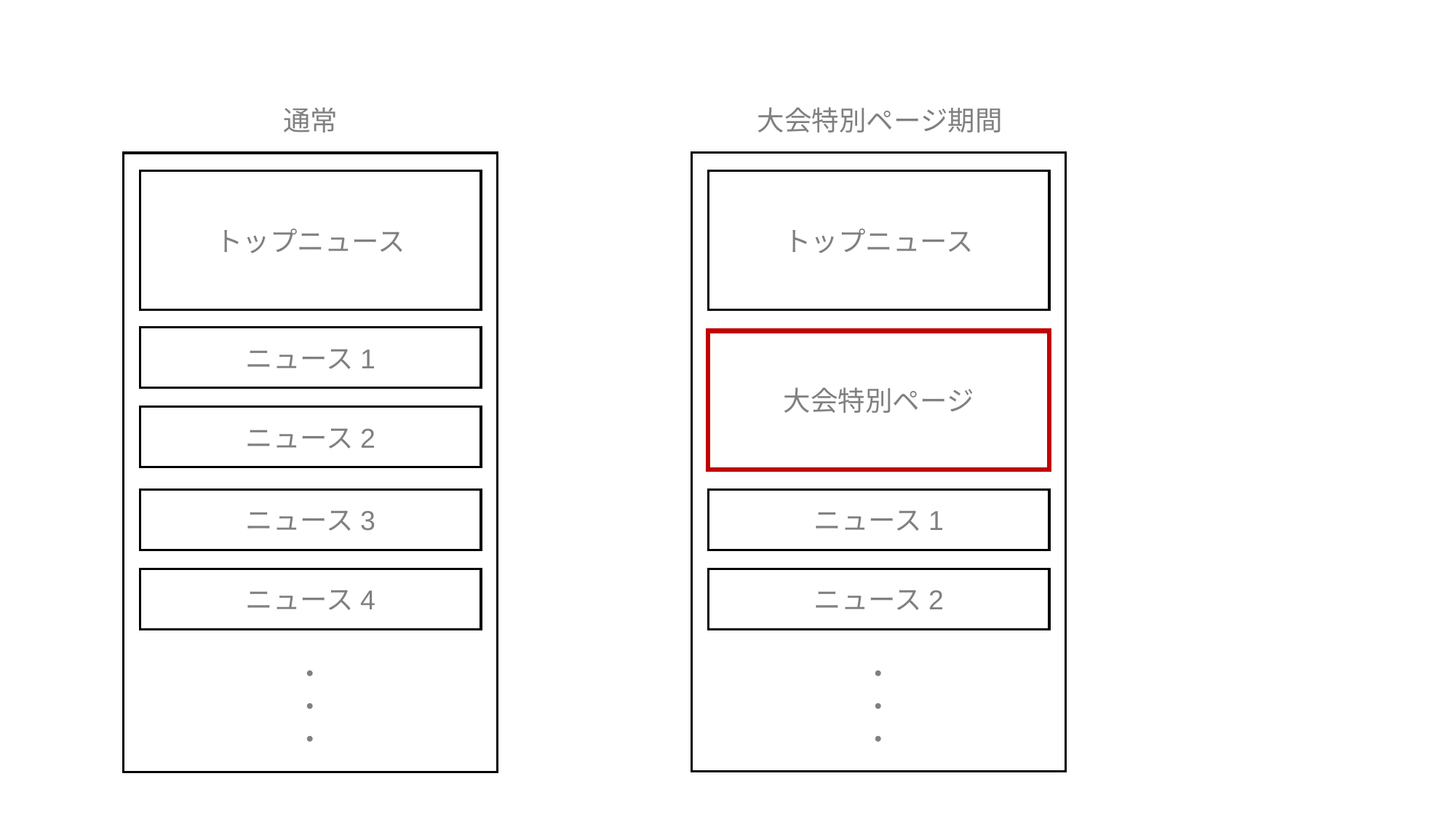

大会特別ページ期間
通常

トップニュース
トップニュース
ニュース1
大会特別ページ
ニュース2
ニュース3
ニュース1
ニュース4
ニュース2
・
・
・
・
・
・